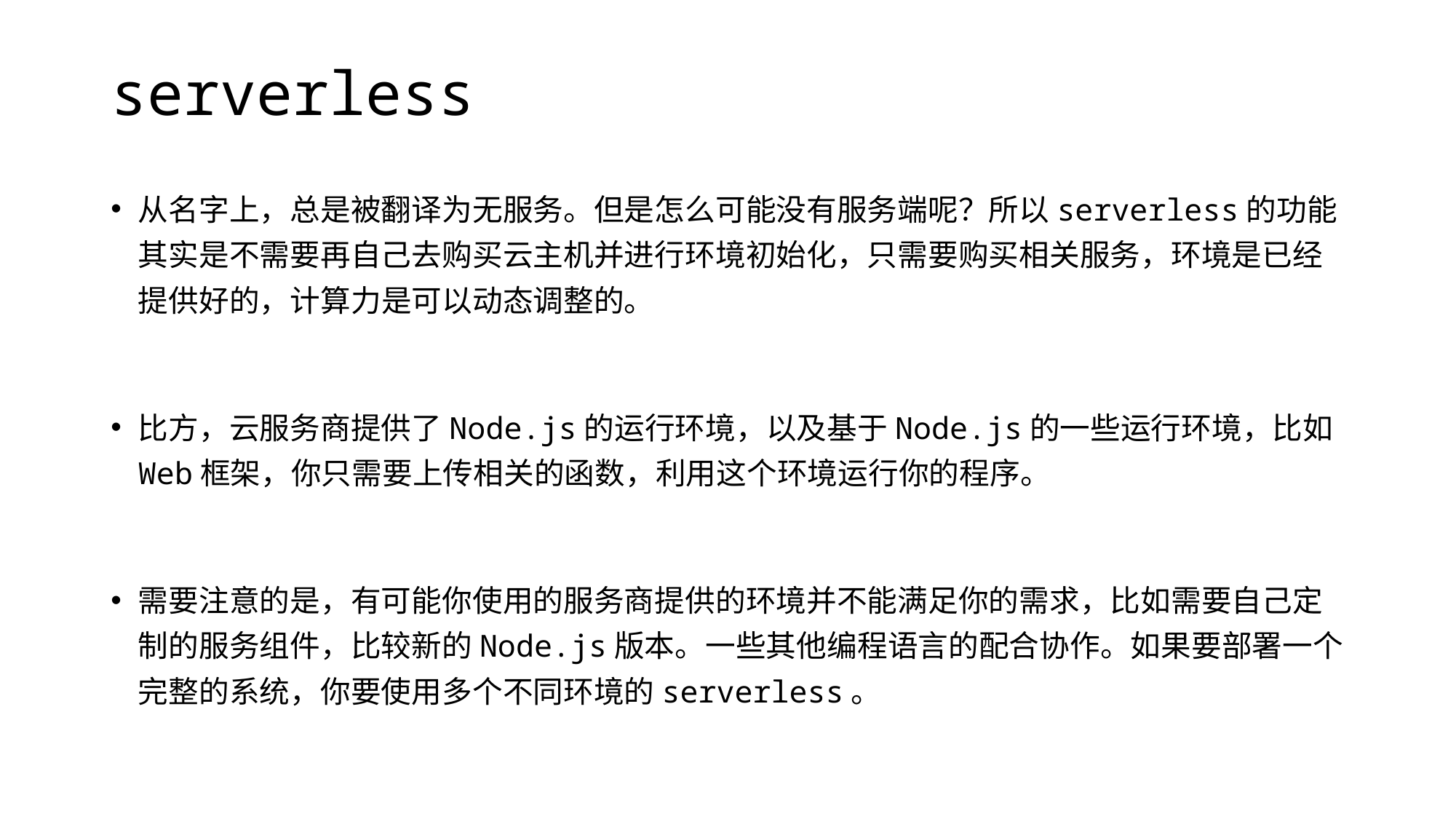

# serverless
从名字上，总是被翻译为无服务。但是怎么可能没有服务端呢？所以serverless的功能其实是不需要再自己去购买云主机并进行环境初始化，只需要购买相关服务，环境是已经提供好的，计算力是可以动态调整的。

比方，云服务商提供了Node.js的运行环境，以及基于Node.js的一些运行环境，比如Web框架，你只需要上传相关的函数，利用这个环境运行你的程序。

需要注意的是，有可能你使用的服务商提供的环境并不能满足你的需求，比如需要自己定制的服务组件，比较新的Node.js版本。一些其他编程语言的配合协作。如果要部署一个完整的系统，你要使用多个不同环境的serverless。